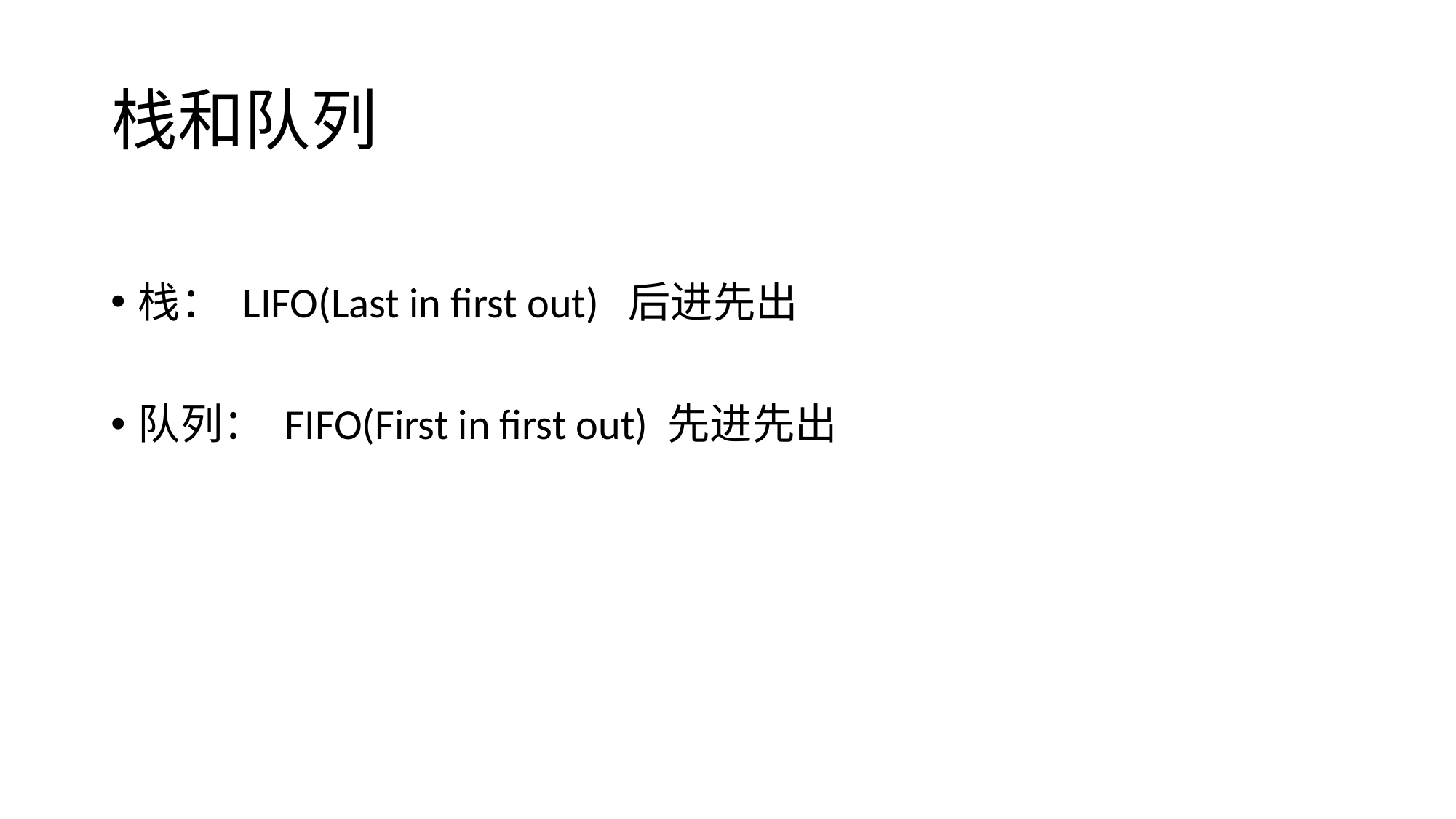

# 栈和队列
栈： LIFO(Last in first out)  后进先出

队列： FIFO(First in first out) 先进先出